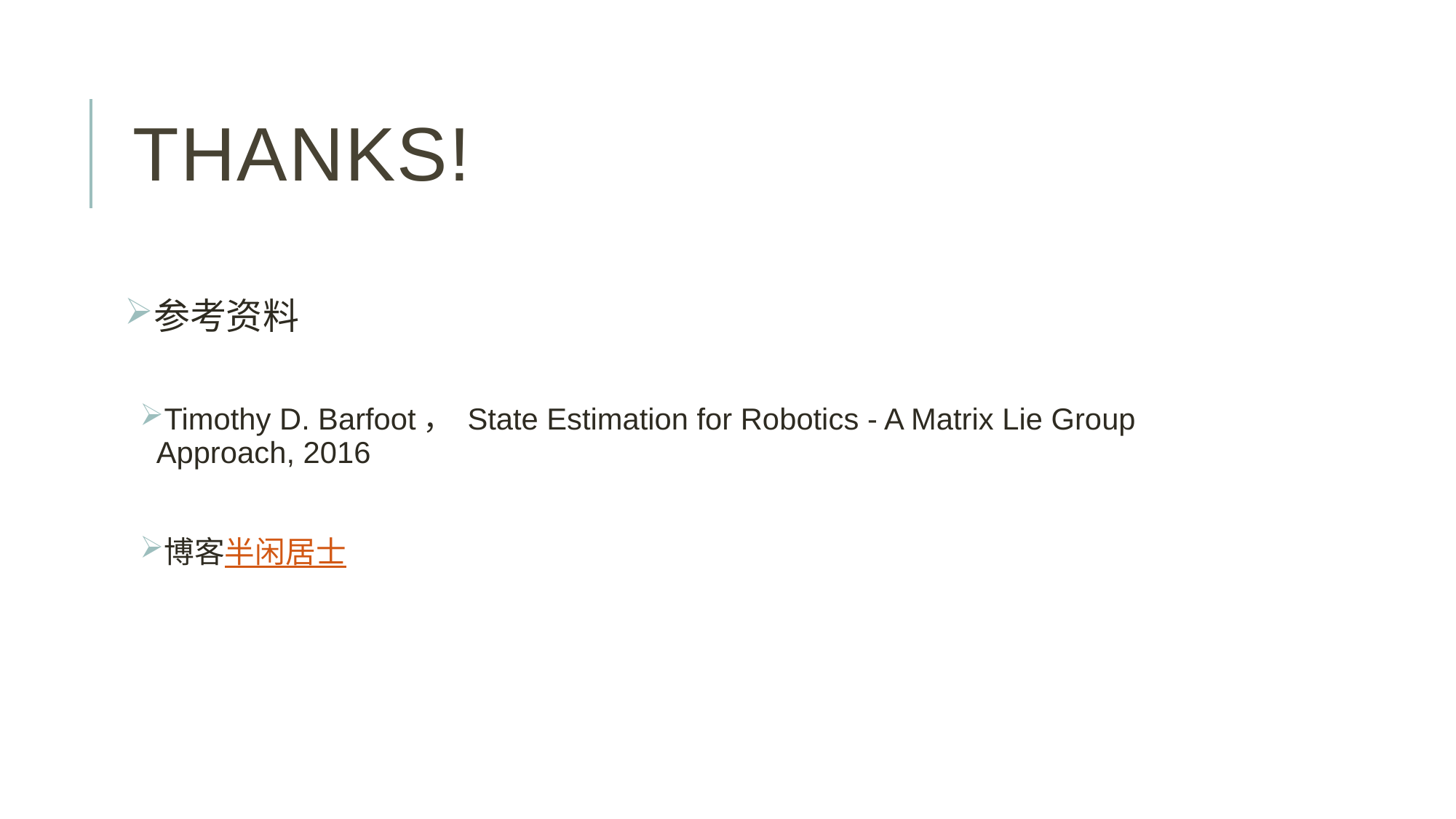

# Thanks!

参考资料

Timothy D. Barfoot， State Estimation for Robotics - A Matrix Lie Group Approach, 2016

博客半闲居士